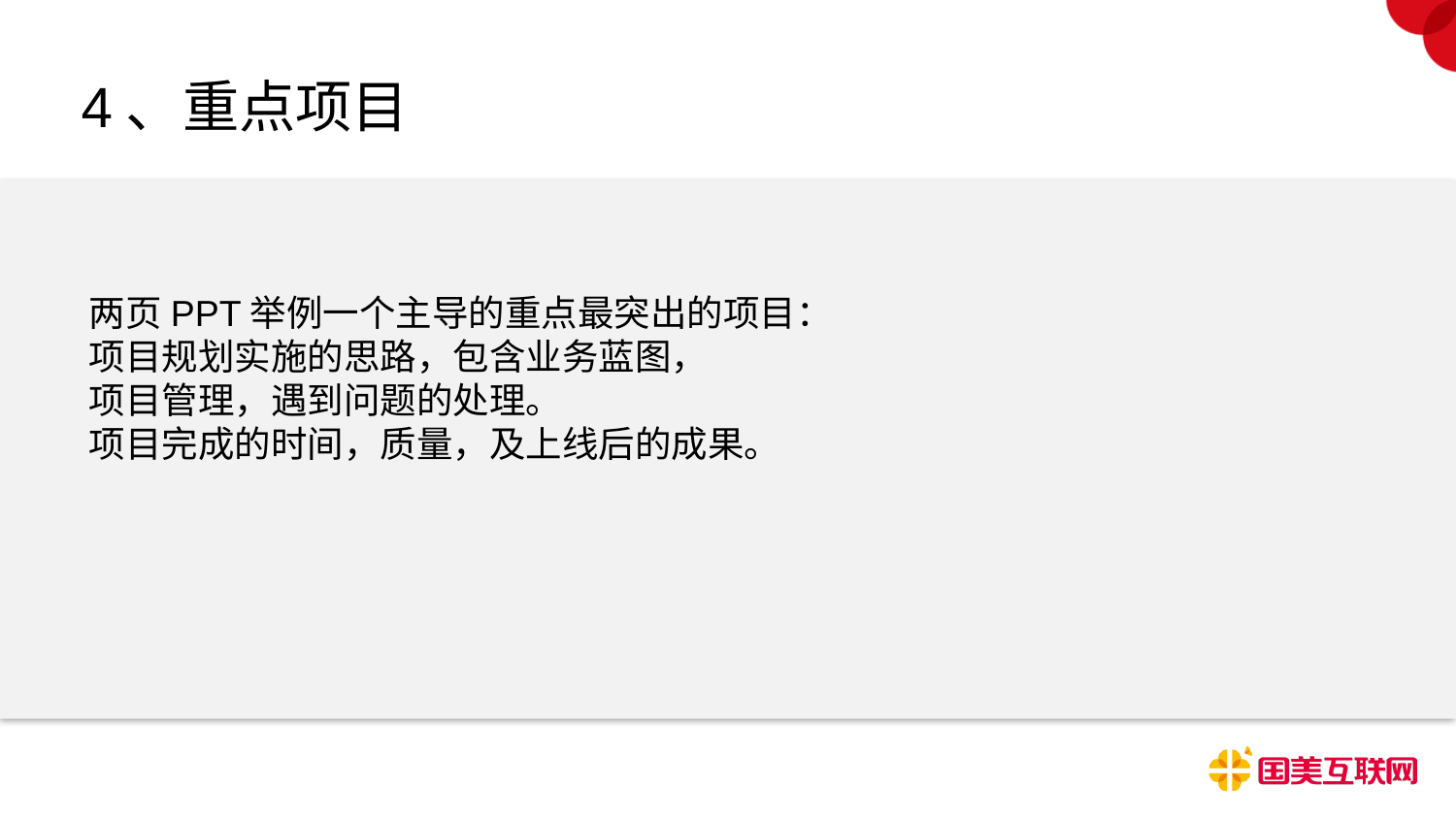

# 4、重点项目
两页PPT举例一个主导的重点最突出的项目：
项目规划实施的思路，包含业务蓝图，
项目管理，遇到问题的处理。
项目完成的时间，质量，及上线后的成果。